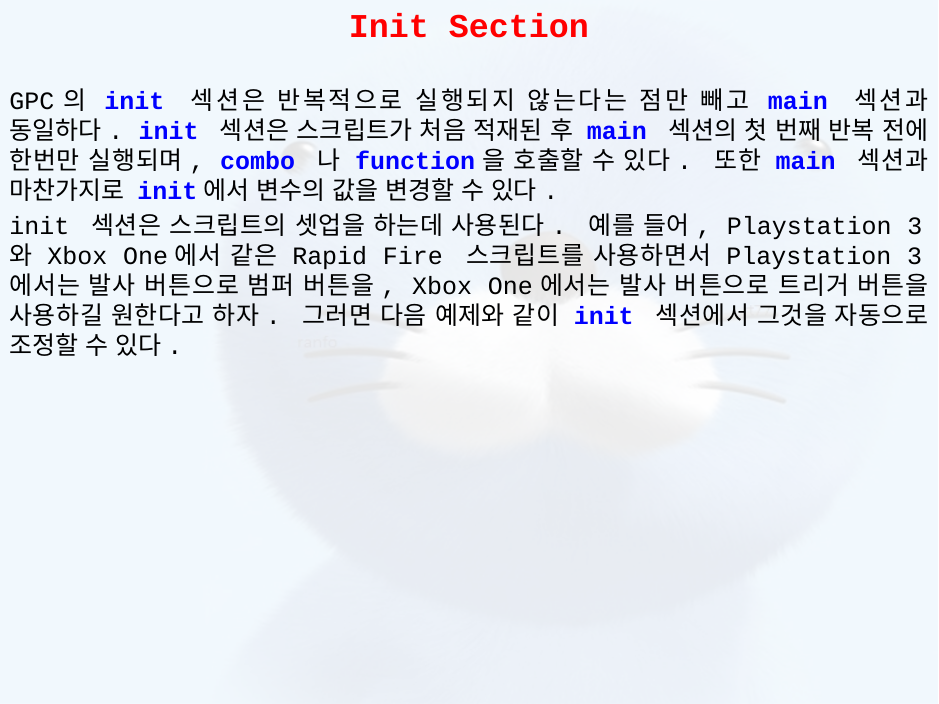

Init Section

GPC의 init 섹션은 반복적으로 실행되지 않는다는 점만 빼고 main 섹션과 동일하다. init 섹션은 스크립트가 처음 적재된 후 main 섹션의 첫 번째 반복 전에 한번만 실행되며, combo 나 function을 호출할 수 있다. 또한 main 섹션과 마찬가지로 init에서 변수의 값을 변경할 수 있다.
init 섹션은 스크립트의 셋업을 하는데 사용된다. 예를 들어, Playstation 3와 Xbox One에서 같은 Rapid Fire 스크립트를 사용하면서 Playstation 3에서는 발사 버튼으로 범퍼 버튼을, Xbox One에서는 발사 버튼으로 트리거 버튼을 사용하길 원한다고 하자. 그러면 다음 예제와 같이 init 섹션에서 그것을 자동으로 조정할 수 있다.